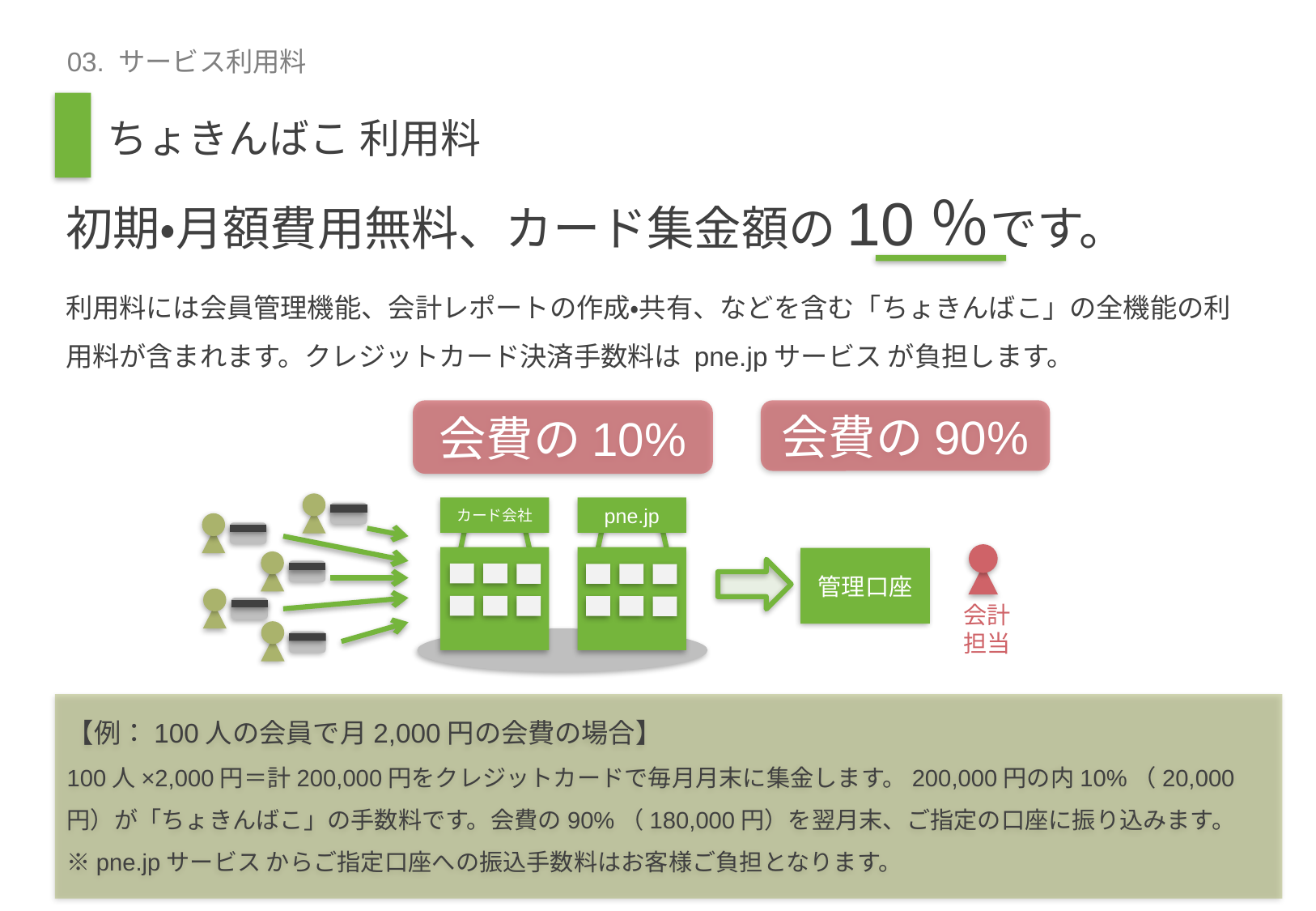

# 03. サービス利用料
　ちょきんばこ 利用料
初期・月額費用無料、カード集金額の10％です。

利用料には会員管理機能、会計レポートの作成・共有、などを含む「ちょきんばこ」の全機能の利用料が含まれます。クレジットカード決済手数料は pne.jpサービス が負担します。

会費の10%
会費の90%

カード会社

pne.jp

会計
担当
管理口座

【例：100人の会員で月2,000円の会費の場合】
100人×2,000円＝計200,000円をクレジットカードで毎月月末に集金します。200,000円の内10%（20,000円）が「ちょきんばこ」の手数料です。会費の90%（180,000円）を翌月末、ご指定の口座に振り込みます。
※pne.jpサービス からご指定口座への振込手数料はお客様ご負担となります。